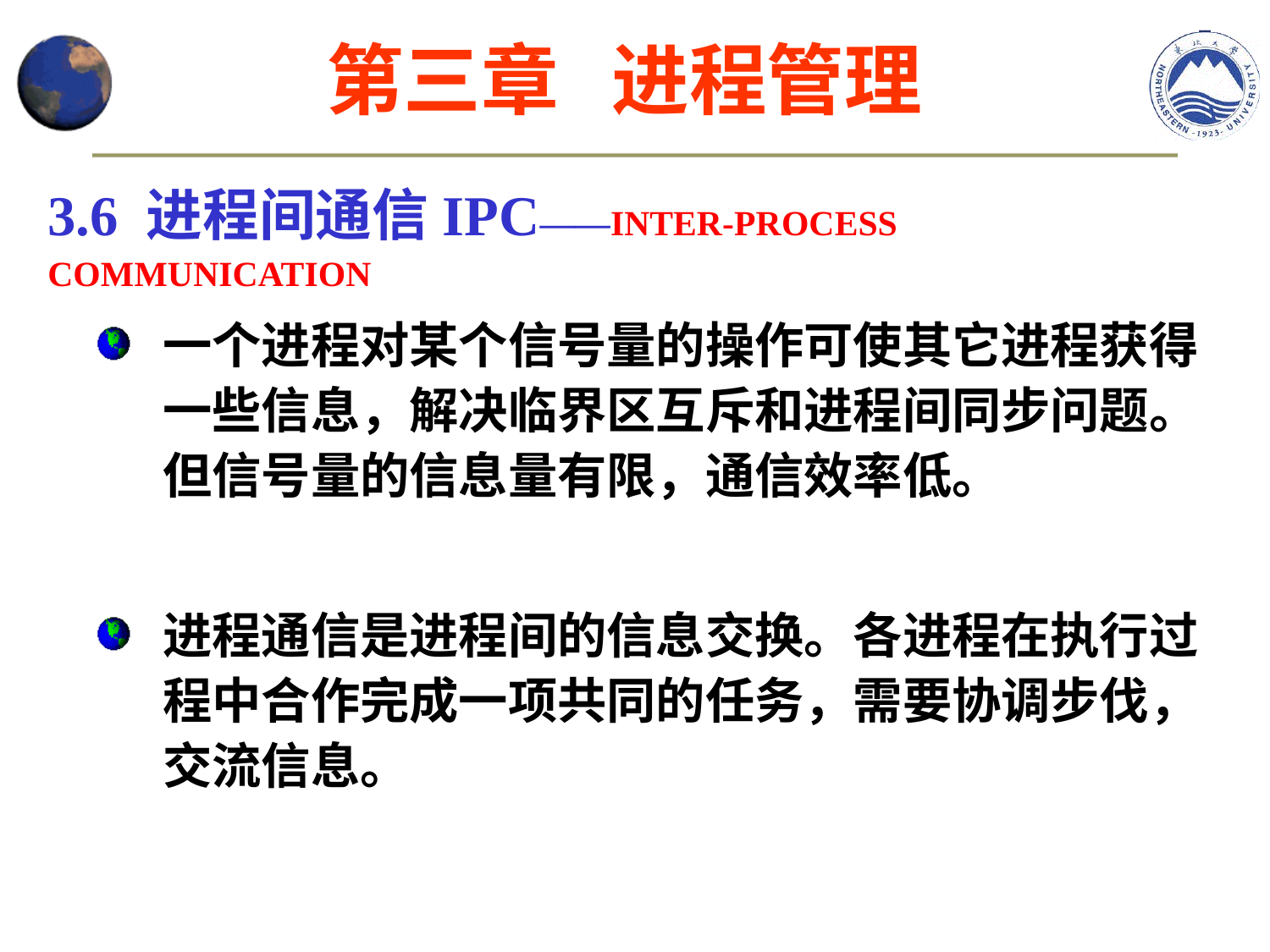

第三章   进程管理
3.6 进程间通信IPC——INTER-PROCESS COMMUNICATION
一个进程对某个信号量的操作可使其它进程获得一些信息，解决临界区互斥和进程间同步问题。但信号量的信息量有限，通信效率低。

进程通信是进程间的信息交换。各进程在执行过程中合作完成一项共同的任务，需要协调步伐，交流信息。